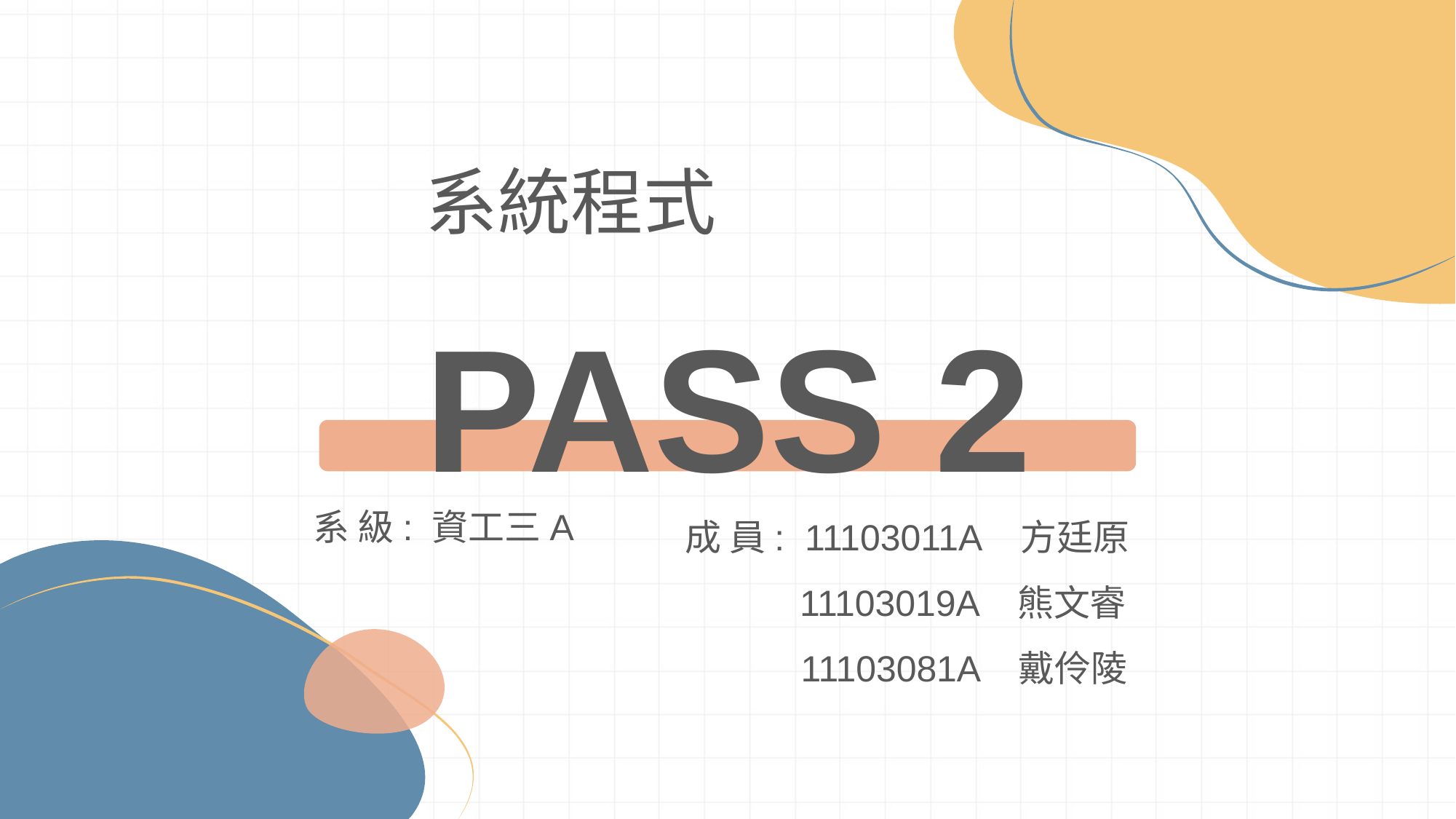

系統程式
PASS 2

成 員:  11103011A   方廷原
           11103019A   熊文睿
            11103081A   戴伶陵
系 級: 資工三A